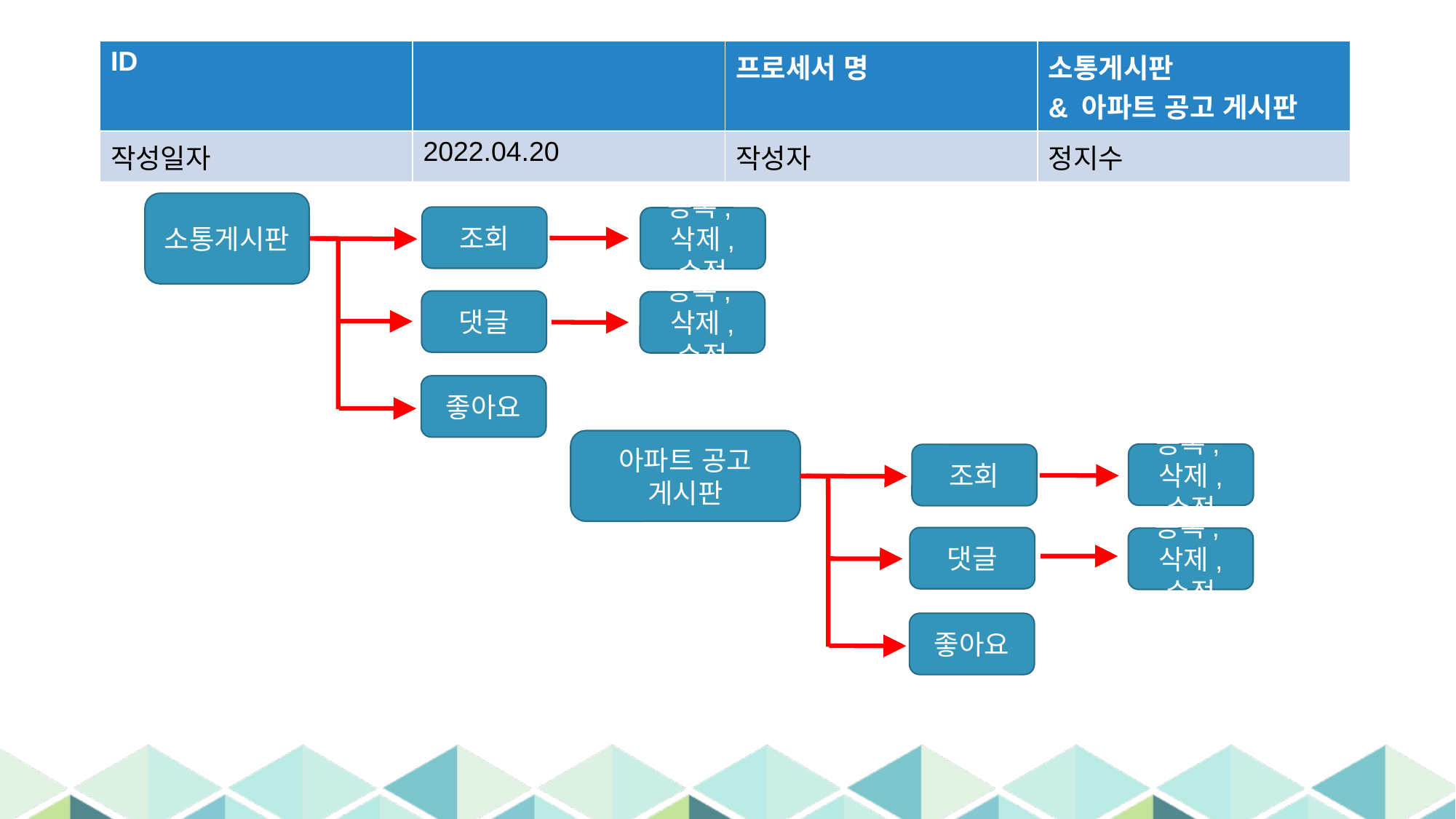

| ID |  | 프로세서 명 | 소통게시판 & 아파트 공고 게시판 |
| --- | --- | --- | --- |
| 작성일자 | 2022.04.20 | 작성자 | 정지수 |
소통게시판
조회
등록,삭제, 수정
댓글
등록,삭제, 수정
좋아요
아파트 공고 게시판
등록,삭제, 수정
조회
댓글
등록,삭제, 수정
좋아요